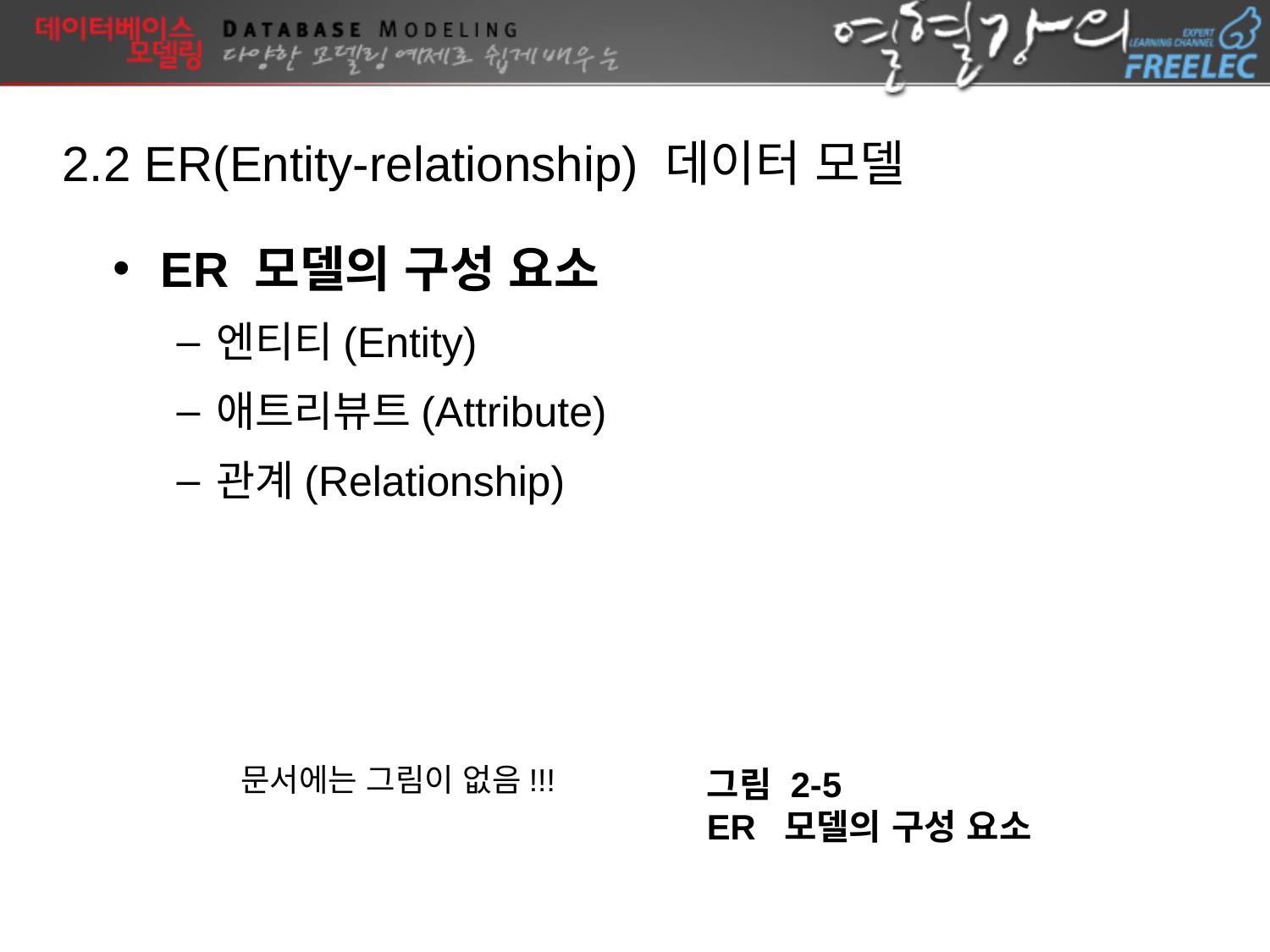

2.2 ER(Entity-relationship) 데이터 모델
ER 모델의 구성 요소
엔티티(Entity)
애트리뷰트(Attribute)
관계(Relationship)

문서에는 그림이 없음!!!
그림 2-5
ER  모델의 구성 요소